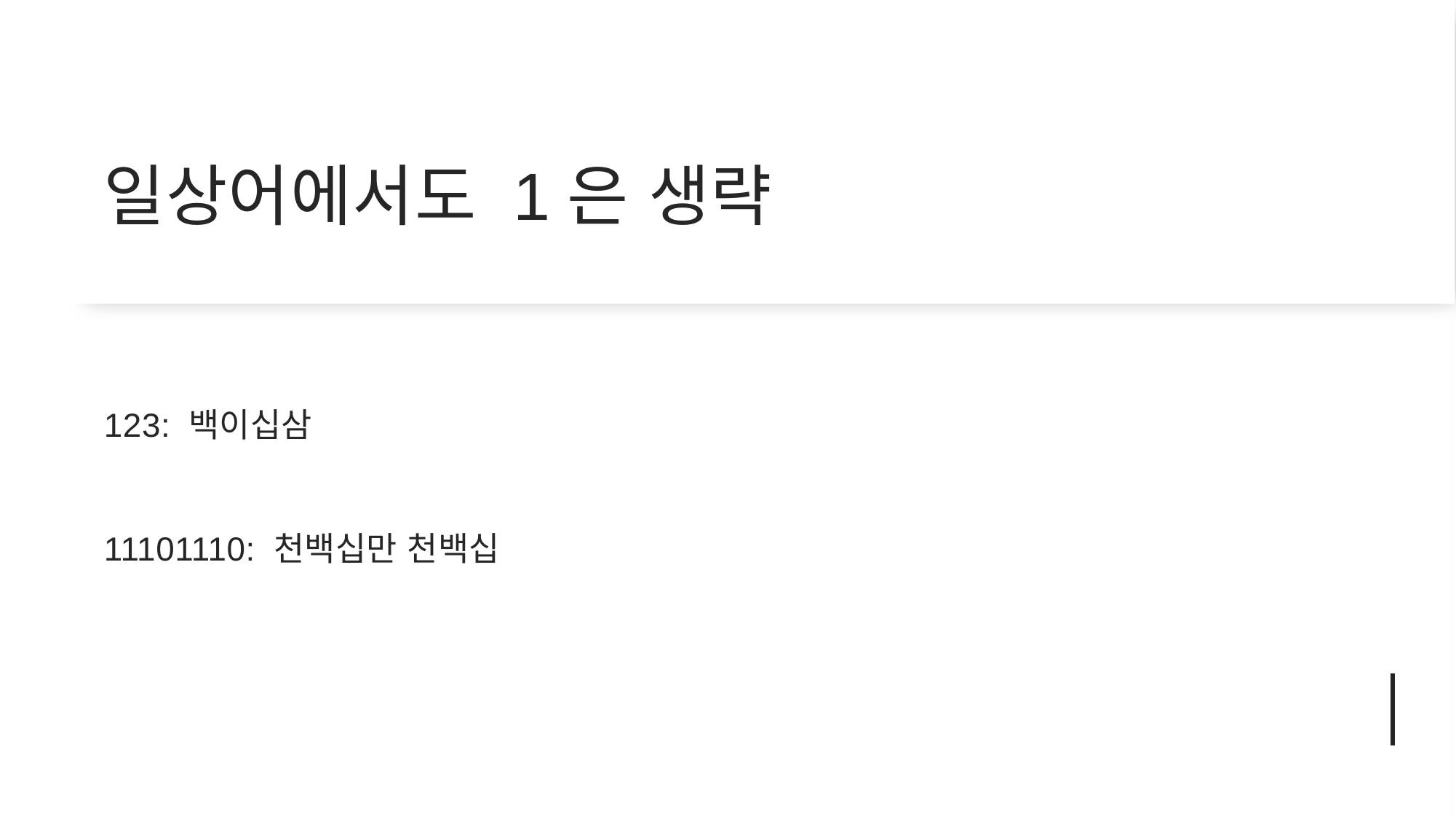

# 일상어에서도 1은 생략

123: 백이십삼

11101110: 천백십만 천백십